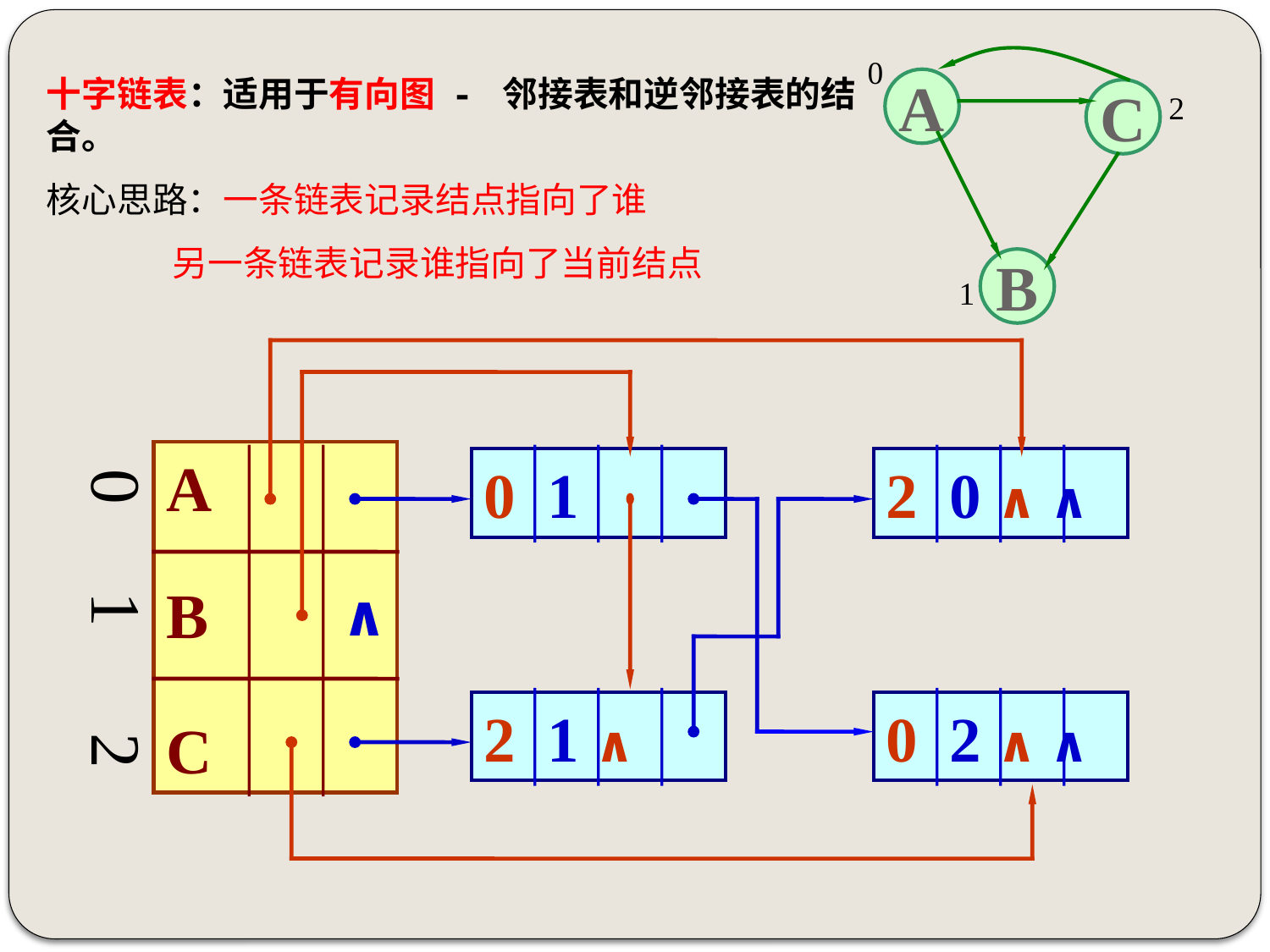

0

A
C

B
十字链表：适用于有向图 - 邻接表和逆邻接表的结合。
核心思路：一条链表记录结点指向了谁
               另一条链表记录谁指向了当前结点

2
1

A

B

C

0  1

0  2 ∧ ∧

2  0 ∧ ∧

2  1 ∧

0     1      2
∧